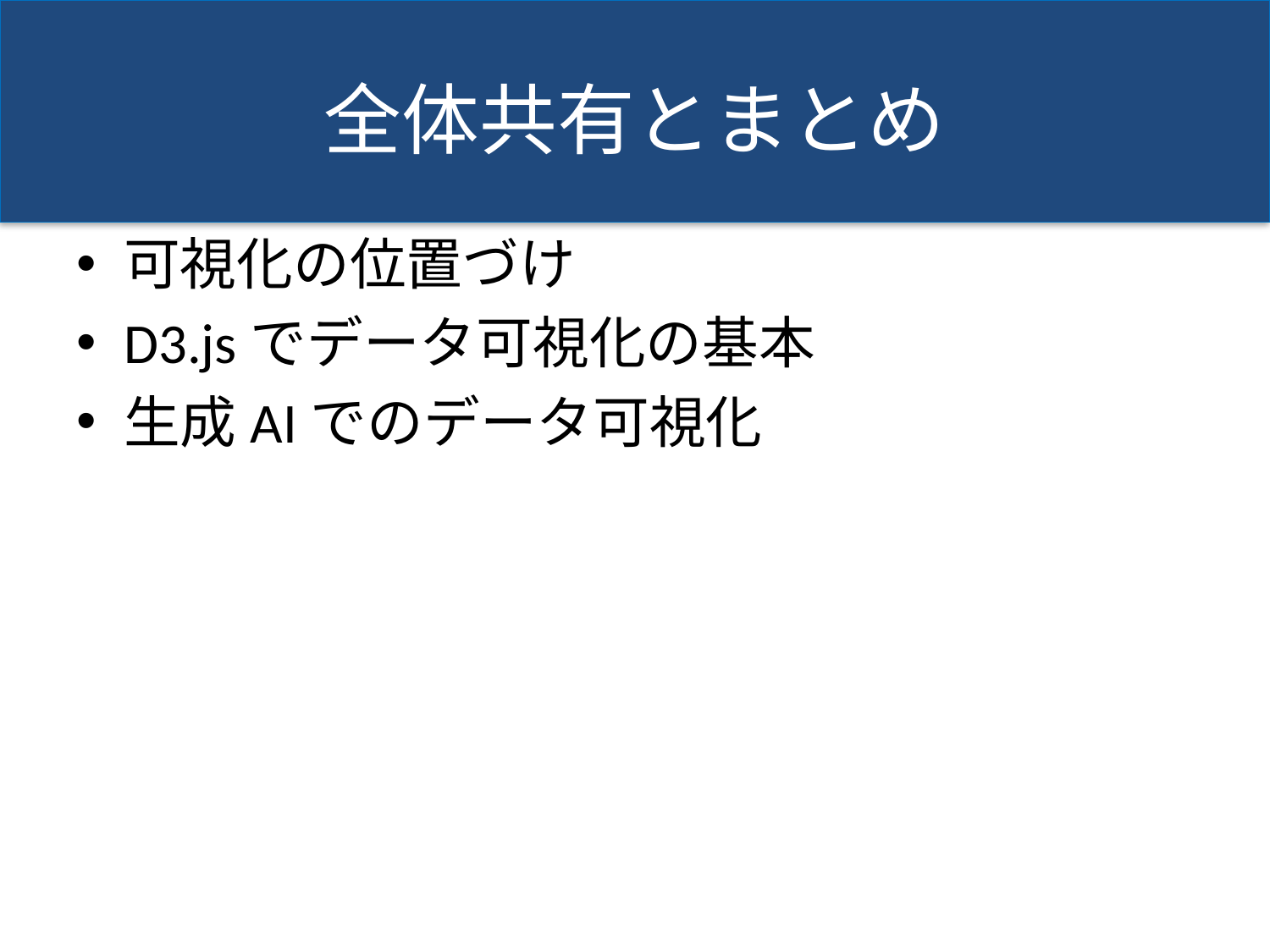

# 全体共有とまとめ
可視化の位置づけ
D3.jsでデータ可視化の基本
生成AIでのデータ可視化